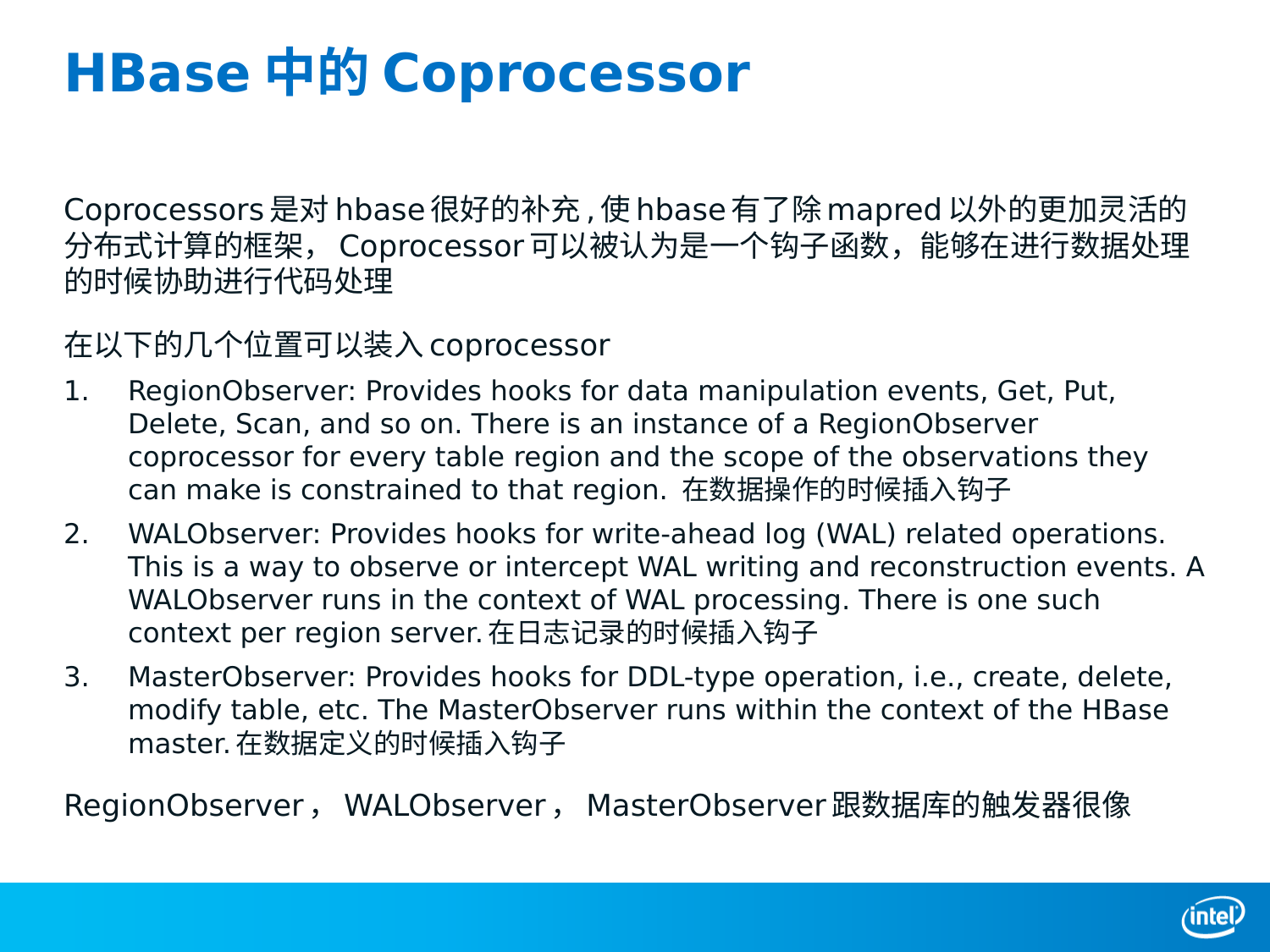

# HBase中的Coprocessor
Coprocessors是对hbase很好的补充,使hbase有了除mapred以外的更加灵活的分布式计算的框架，Coprocessor可以被认为是一个钩子函数，能够在进行数据处理的时候协助进行代码处理
在以下的几个位置可以装入coprocessor
RegionObserver: Provides hooks for data manipulation events, Get, Put, Delete, Scan, and so on. There is an instance of a RegionObserver coprocessor for every table region and the scope of the observations they can make is constrained to that region. 在数据操作的时候插入钩子
WALObserver: Provides hooks for write-ahead log (WAL) related operations. This is a way to observe or intercept WAL writing and reconstruction events. A WALObserver runs in the context of WAL processing. There is one such context per region server.在日志记录的时候插入钩子
MasterObserver: Provides hooks for DDL-type operation, i.e., create, delete, modify table, etc. The MasterObserver runs within the context of the HBase master.在数据定义的时候插入钩子
RegionObserver，WALObserver，MasterObserver跟数据库的触发器很像